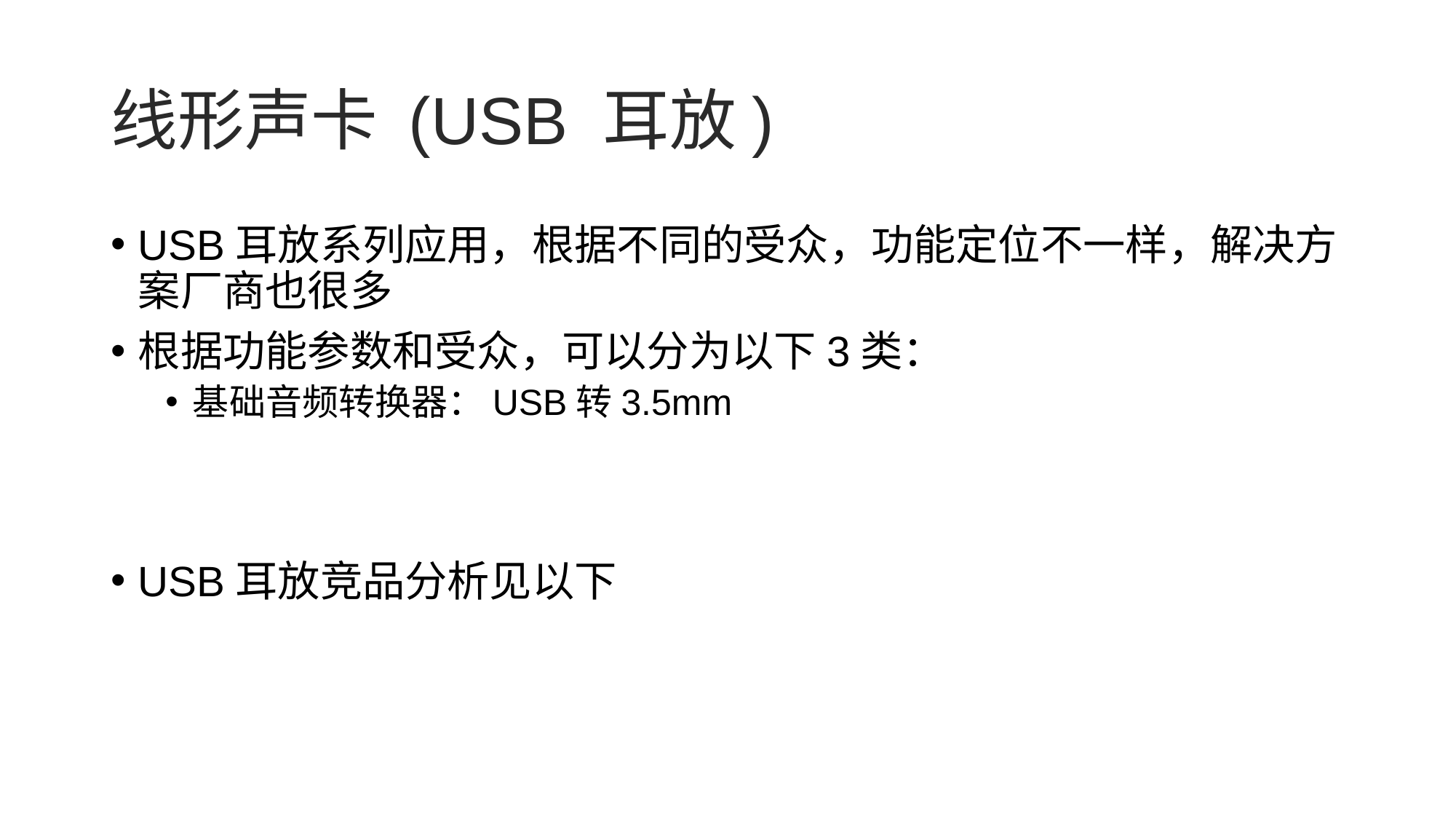

# 线形声卡 (USB 耳放)
USB耳放系列应用，根据不同的受众，功能定位不一样，解决方案厂商也很多
根据功能参数和受众，可以分为以下3类：
基础音频转换器：USB转3.5mm

USB耳放竞品分析见以下